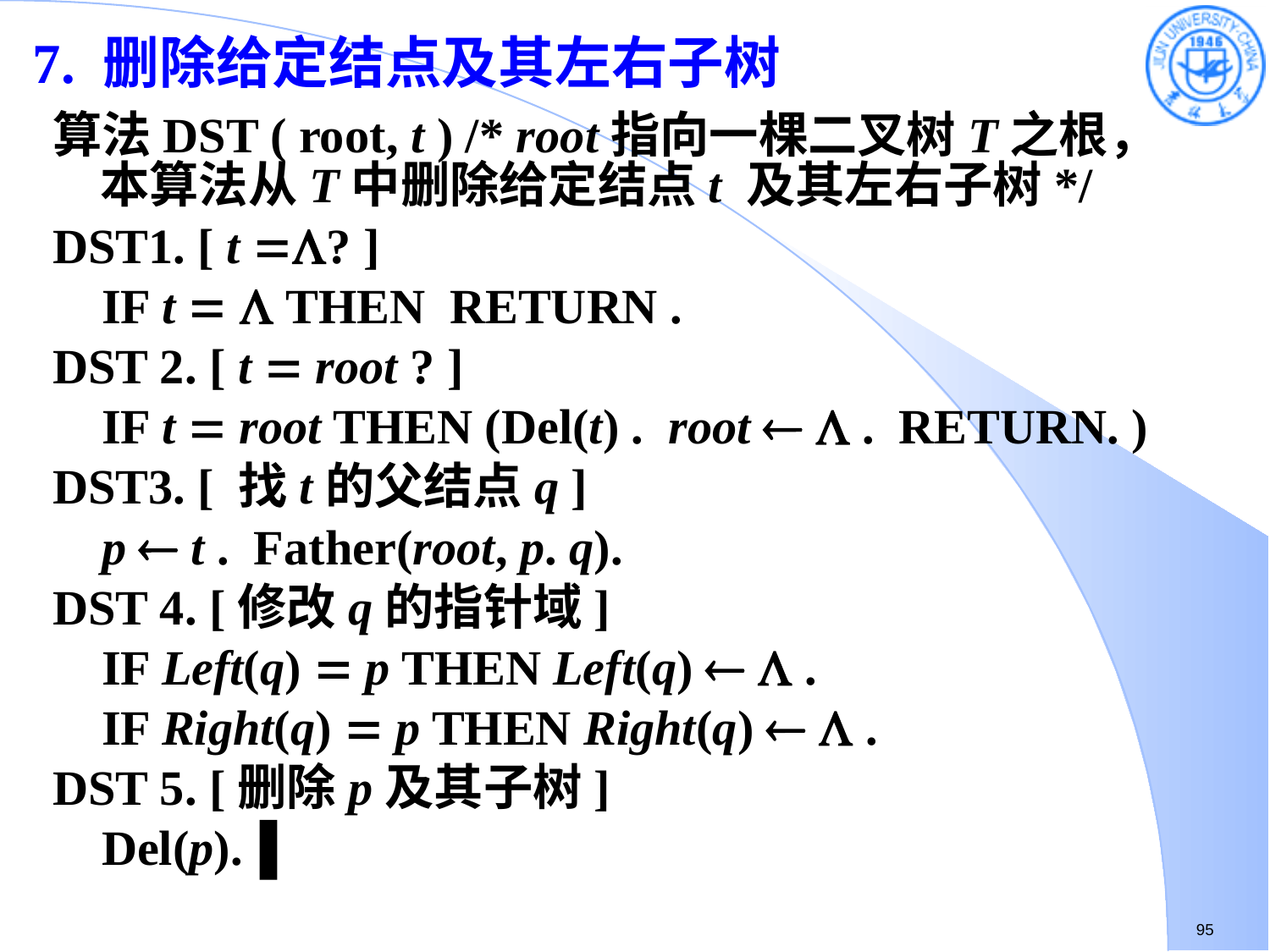

# 7. 删除给定结点及其左右子树
算法DST ( root, t ) /* root指向一棵二叉树T之根，本算法从T中删除给定结点t 及其左右子树*/
DST1. [ t =Λ? ]
    IF t = Λ THEN  RETURN .
DST 2. [ t = root ? ]
    IF t = root THEN (Del(t) .  root ← Λ .  RETURN. )
DST3. [ 找t的父结点q ]
    p ← t .  Father(root, p. q).
DST 4. [修改q的指针域]
    IF Left(q) = p THEN Left(q) ← Λ .
    IF Right(q) = p THEN Right(q) ← Λ .
DST 5. [删除p及其子树]
    Del(p).▐